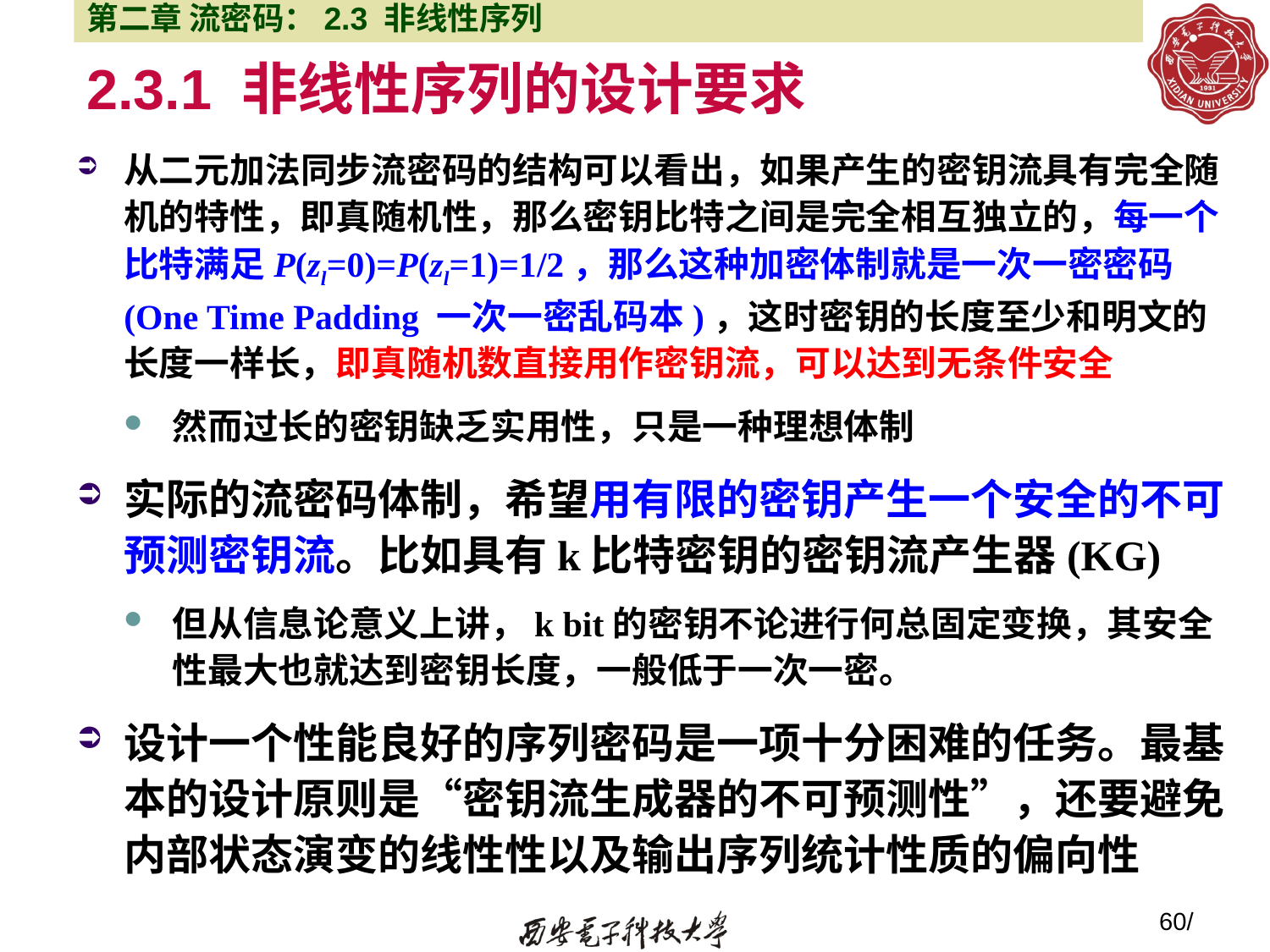

第二章 流密码：2.3 非线性序列
# 2.3.1 非线性序列的设计要求
从二元加法同步流密码的结构可以看出，如果产生的密钥流具有完全随机的特性，即真随机性，那么密钥比特之间是完全相互独立的，每一个比特满足P(zl=0)=P(zl=1)=1/2，那么这种加密体制就是一次一密密码(One Time Padding 一次一密乱码本)，这时密钥的长度至少和明文的长度一样长，即真随机数直接用作密钥流，可以达到无条件安全
然而过长的密钥缺乏实用性，只是一种理想体制
实际的流密码体制，希望用有限的密钥产生一个安全的不可预测密钥流。比如具有k比特密钥的密钥流产生器(KG)
但从信息论意义上讲，k bit的密钥不论进行何总固定变换，其安全性最大也就达到密钥长度，一般低于一次一密。
设计一个性能良好的序列密码是一项十分困难的任务。最基本的设计原则是“密钥流生成器的不可预测性”，还要避免内部状态演变的线性性以及输出序列统计性质的偏向性
60/